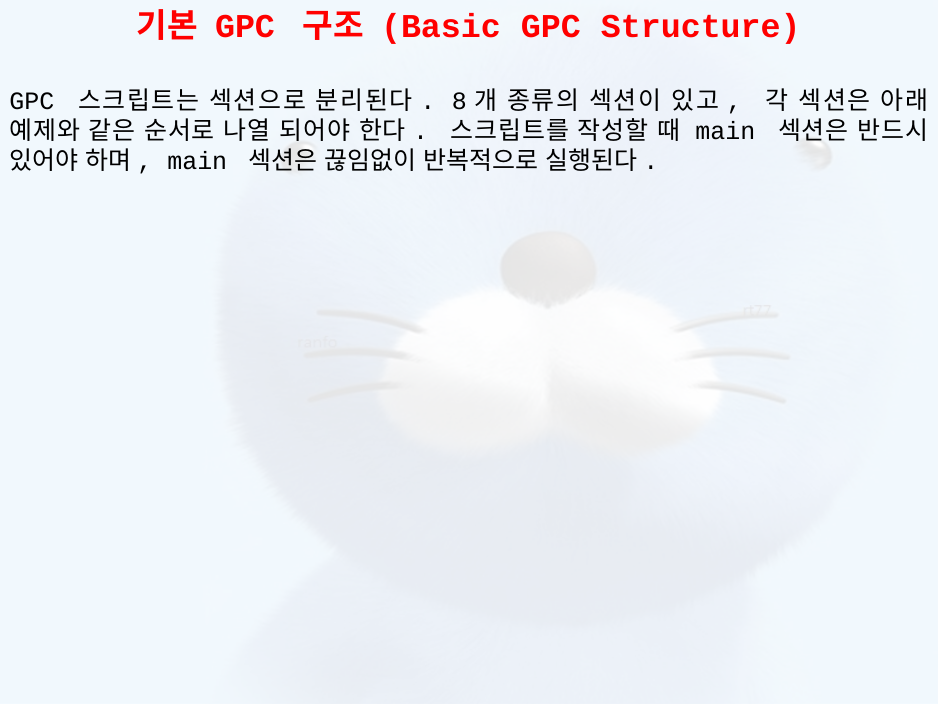

기본 GPC 구조 (Basic GPC Structure)

GPC 스크립트는 섹션으로 분리된다. 8개 종류의 섹션이 있고, 각 섹션은 아래 예제와 같은 순서로 나열 되어야 한다. 스크립트를 작성할 때 main 섹션은 반드시 있어야 하며, main 섹션은 끊임없이 반복적으로 실행된다.